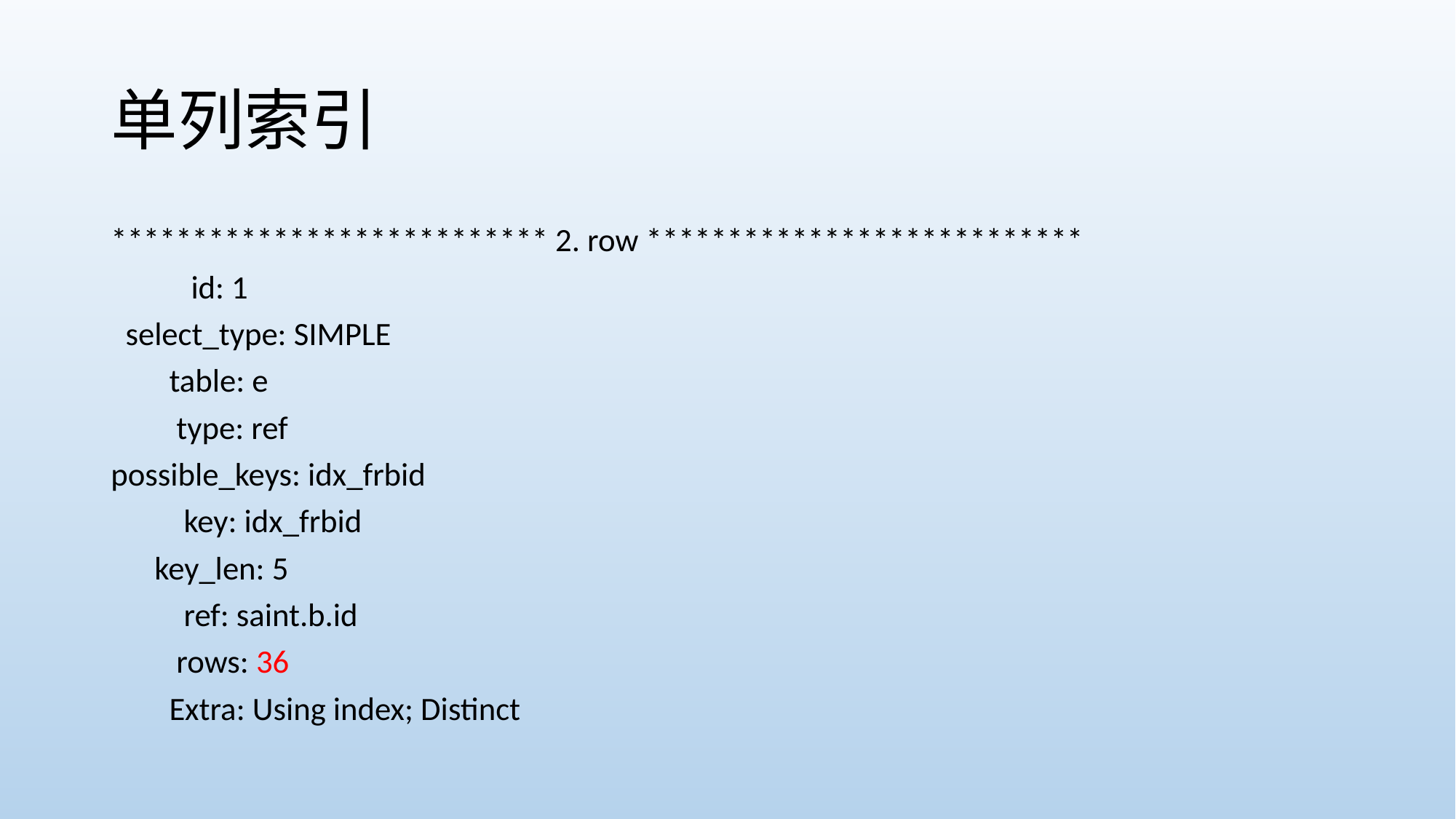

# 单列索引
*************************** 2. row ***************************
           id: 1
  select_type: SIMPLE
        table: e
         type: ref
possible_keys: idx_frbid
          key: idx_frbid
      key_len: 5
          ref: saint.b.id
         rows: 36
        Extra: Using index; Distinct